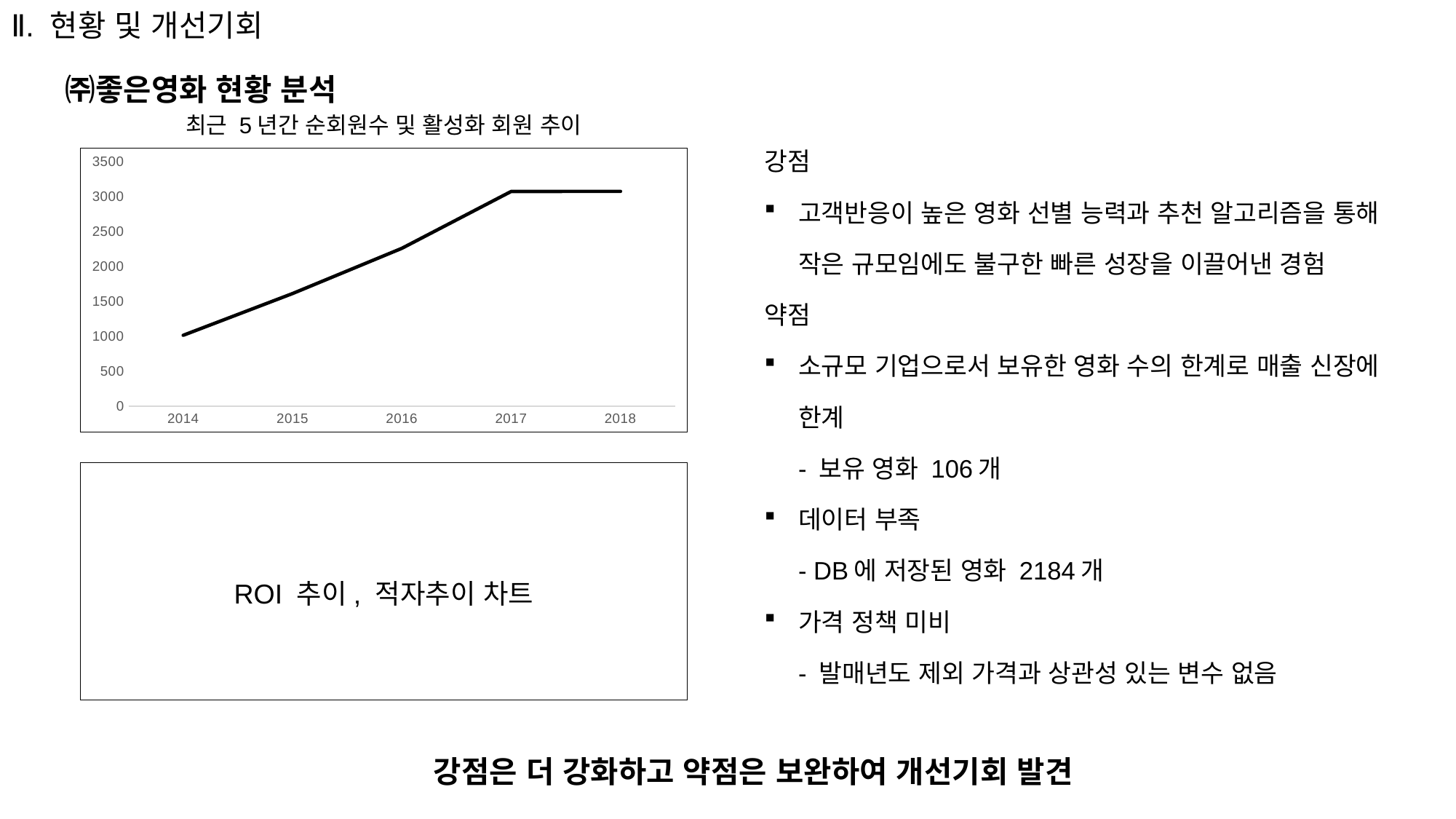

# Ⅱ. 현황 및 개선기회
㈜좋은영화 현황 분석
최근 5년간 순회원수 및 활성화 회원 추이

### Chart

| Category |  |
|---|---|
| 2014 | 1017.0 |
| 2015 | 1615.0 |
| 2016 | 2264.0 |
| 2017 | 3079.0 |
| 2018 | 3080.0 |
강점
고객반응이 높은 영화 선별 능력과 추천 알고리즘을 통해 작은 규모임에도 불구한 빠른 성장을 이끌어낸 경험
약점
소규모 기업으로서 보유한 영화 수의 한계로 매출 신장에 한계
- 보유 영화 106개
데이터 부족
- DB에 저장된 영화 2184개
가격 정책 미비
- 발매년도 제외 가격과 상관성 있는 변수 없음

ROI 추이, 적자추이 차트
강점은 더 강화하고 약점은 보완하여 개선기회 발견